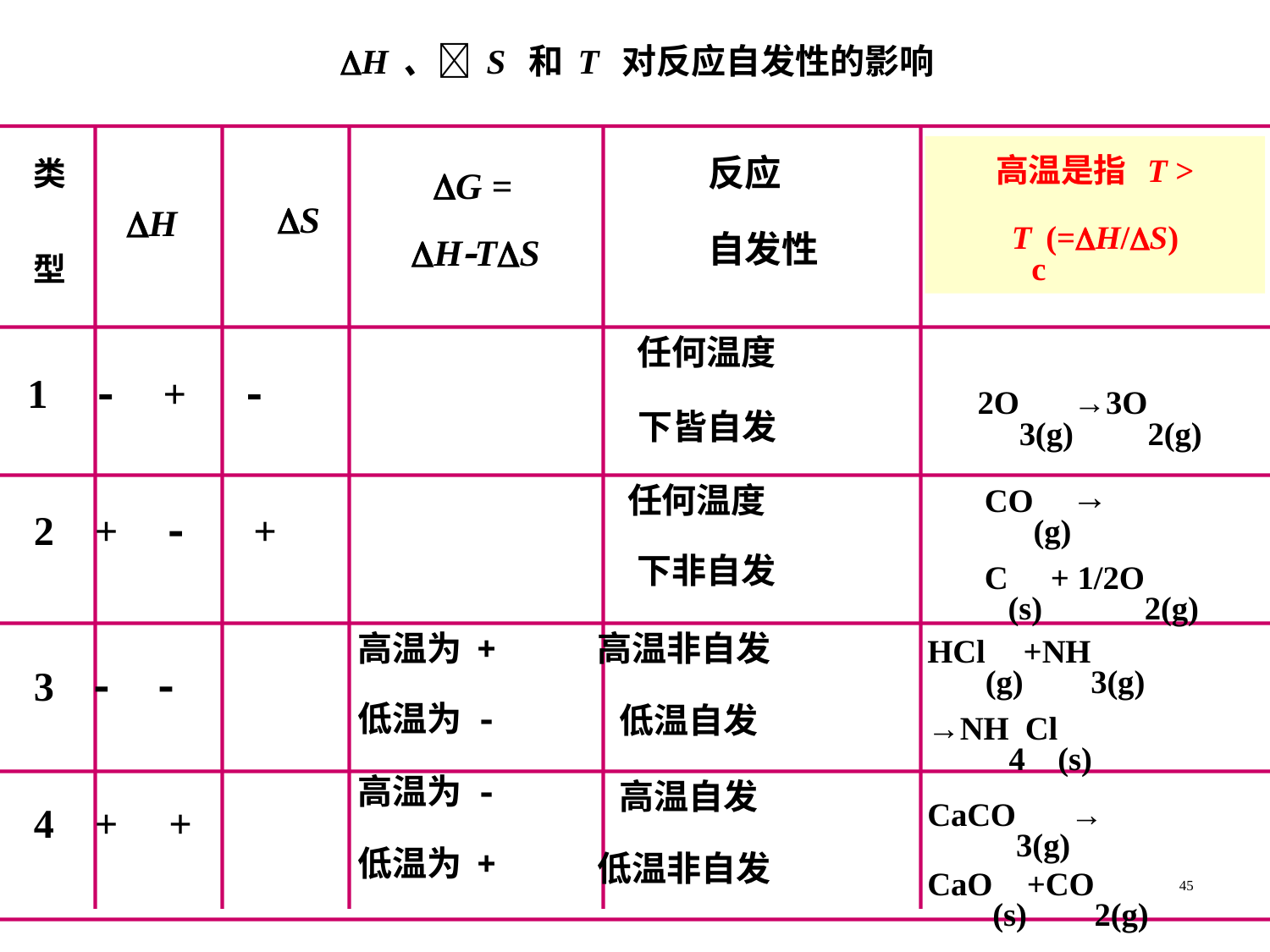

ΔH、ΔS 和T 对反应自发性的影响

反应
自发性
高温是指 T > Tc(=ΔH/ΔS)
 ΔG =
ΔH−TΔS
类

型
举 例
ΔS
ΔH
任何温度
1     −     +      −
2O3(g)→3O2(g)
下皆自发
CO(g)→
C(s) + 1/2O2(g)
任何温度
2    +     −       +
下非自发
高温为+
高温非自发
 低温自发
HCl(g)+NH3(g)
→NH4Cl(s)
3    −     −
低温为-
高温为-
低温为+
 高温自发
低温非自发
CaCO3(g)→
CaO(s)+CO2(g)
4    +     +
45